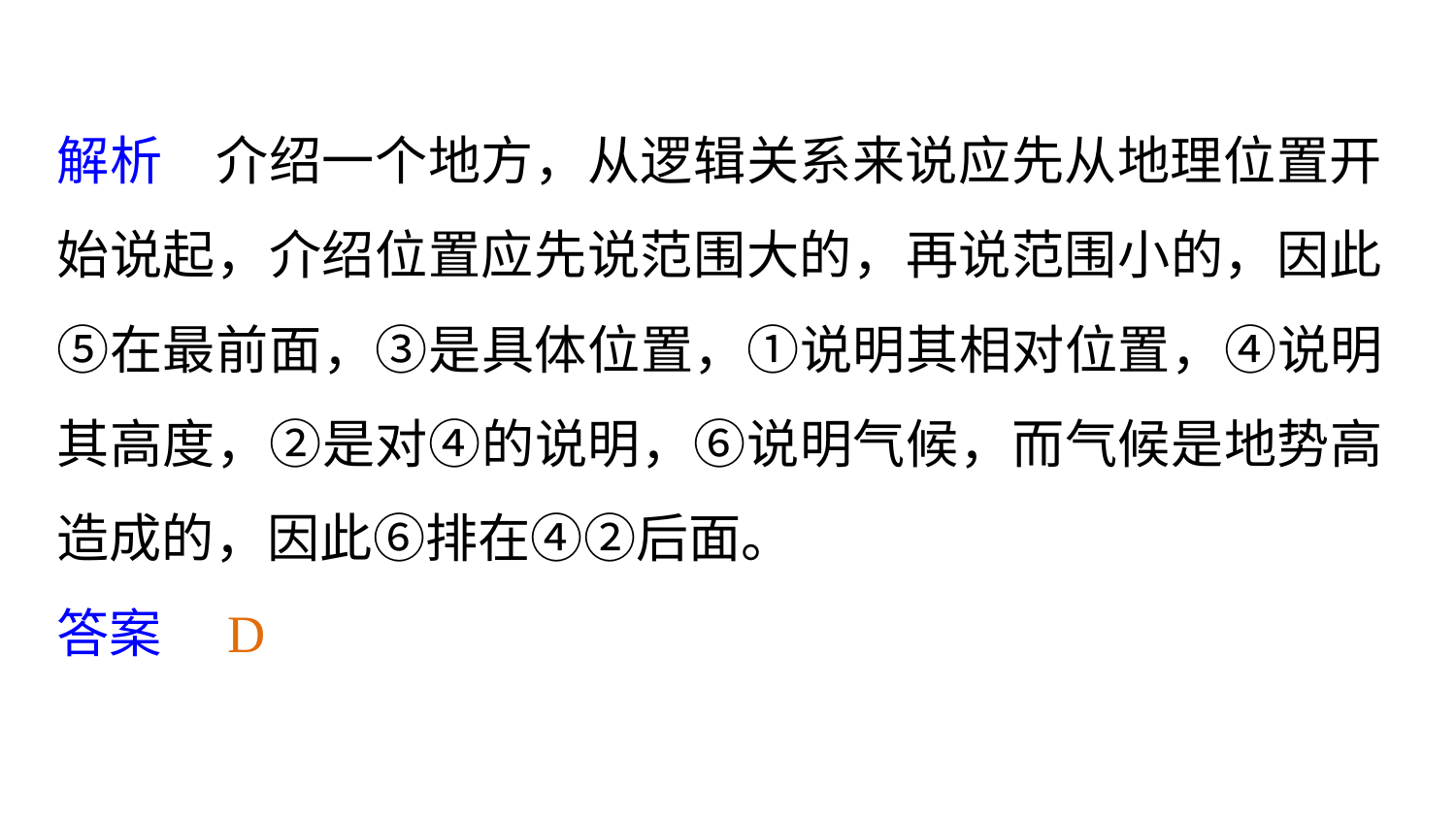

解析　介绍一个地方，从逻辑关系来说应先从地理位置开始说起，介绍位置应先说范围大的，再说范围小的，因此⑤在最前面，③是具体位置，①说明其相对位置，④说明其高度，②是对④的说明，⑥说明气候，而气候是地势高造成的，因此⑥排在④②后面。
答案　D